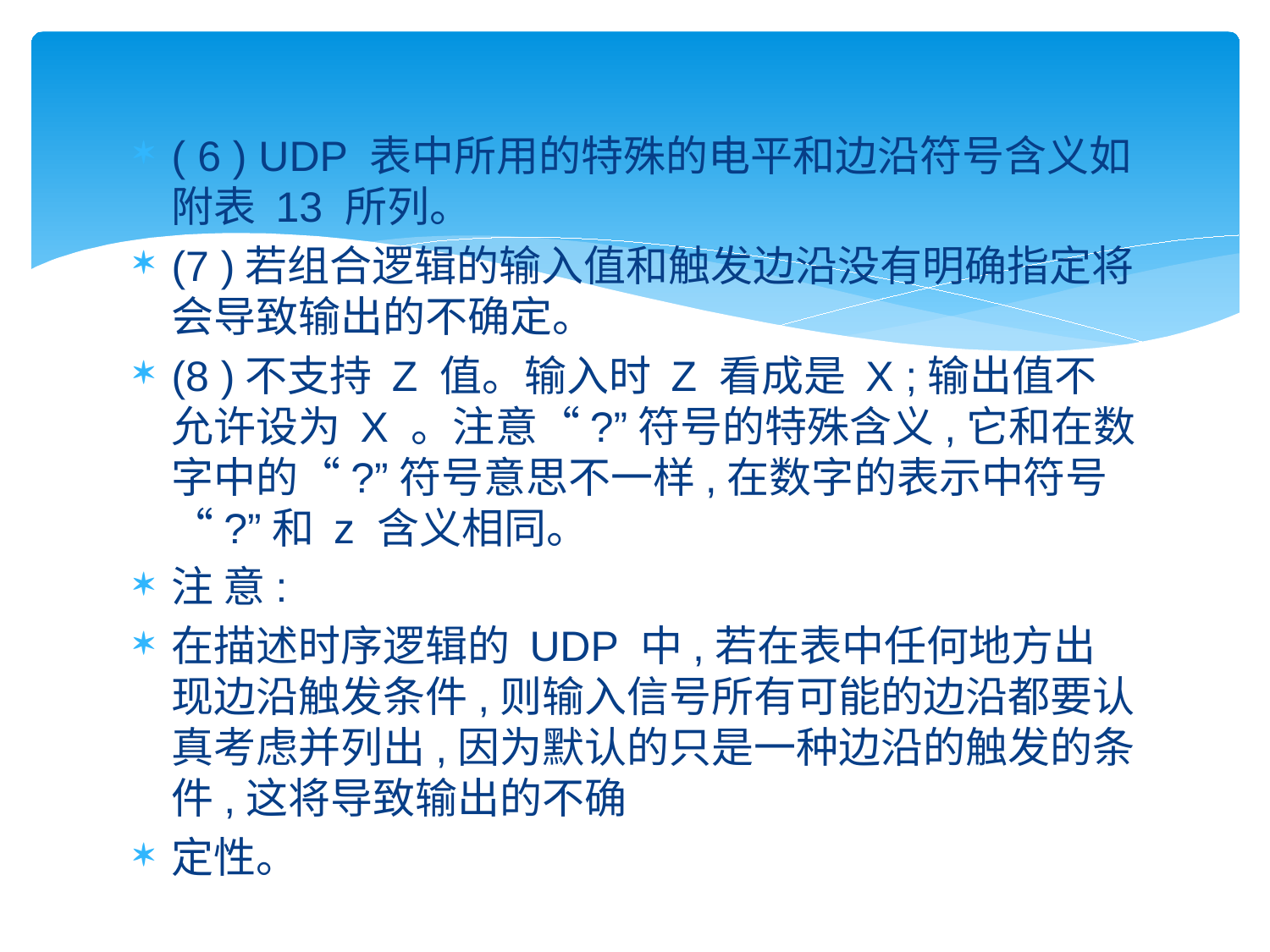

#
( 6 ) UDP 表中所用的特殊的电平和边沿符号含义如附表 13 所列。
(7 )若组合逻辑的输入值和触发边沿没有明确指定将会导致输出的不确定。
(8 )不支持 Z 值。输入时 Z 看成是 X ;输出值不允许设为 X 。注意“?”符号的特殊含义,它和在数字中的“?”符号意思不一样,在数字的表示中符号“?”和 z 含义相同。
注 意:
在描述时序逻辑的 UDP 中,若在表中任何地方出现边沿触发条件,则输入信号所有可能的边沿都要认真考虑并列出,因为默认的只是一种边沿的触发的条件,这将导致输出的不确
定性。